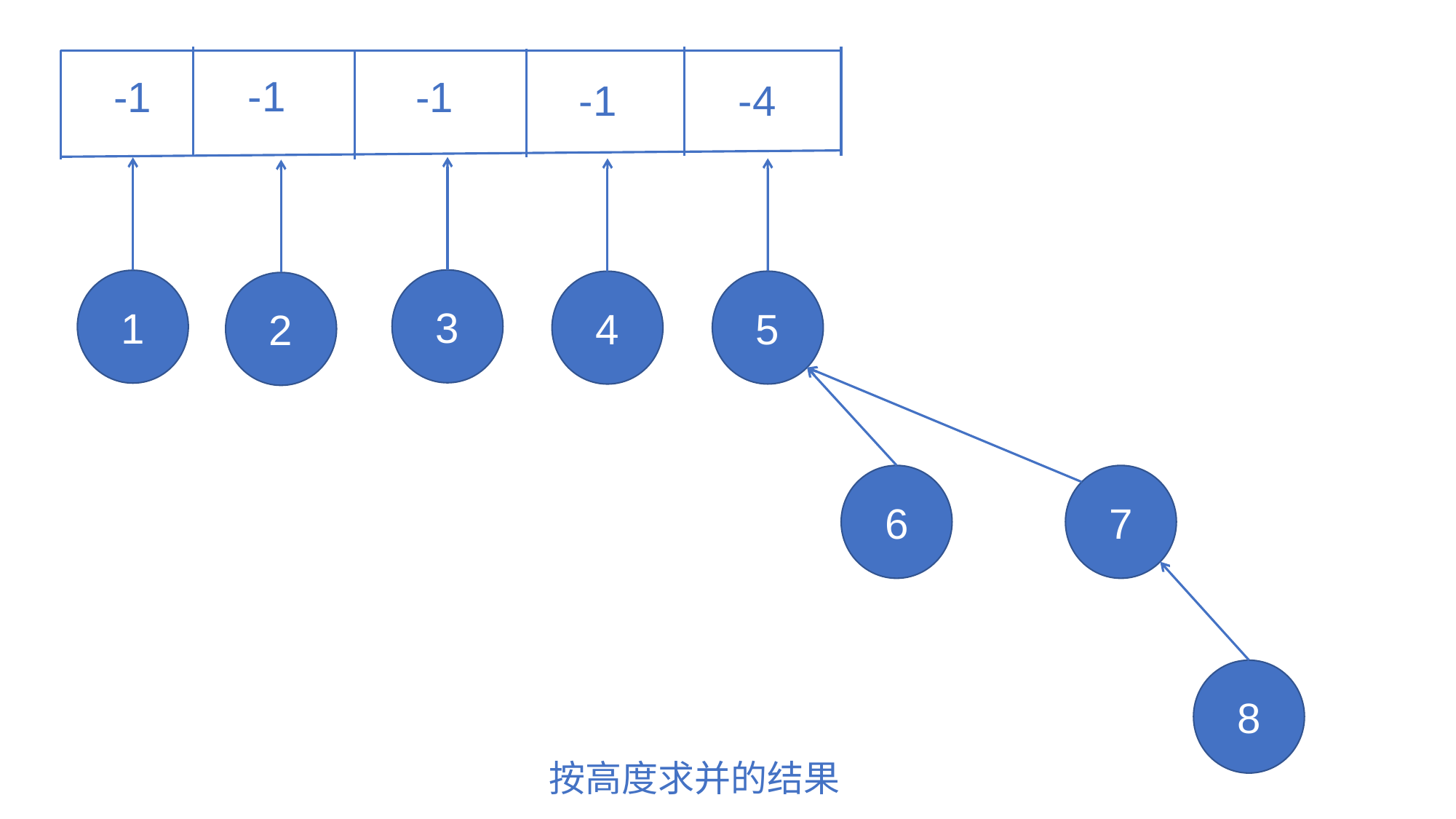

-1
-1
-1
-1
-4
3
1
5
4
2
6
7
8
按高度求并的结果